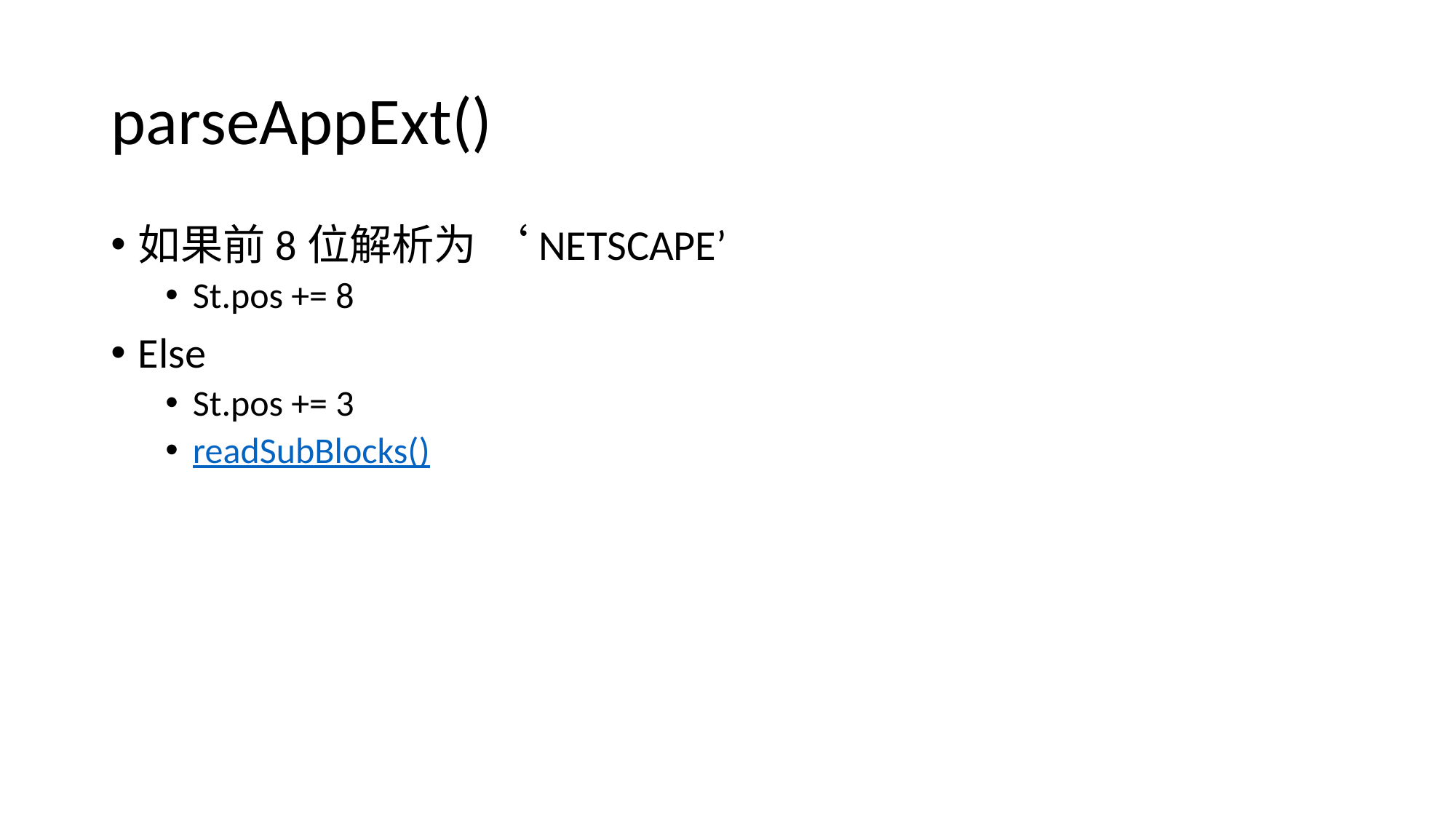

# parseAppExt()
如果前8位解析为 ‘NETSCAPE’
St.pos += 8
Else
St.pos += 3
readSubBlocks()